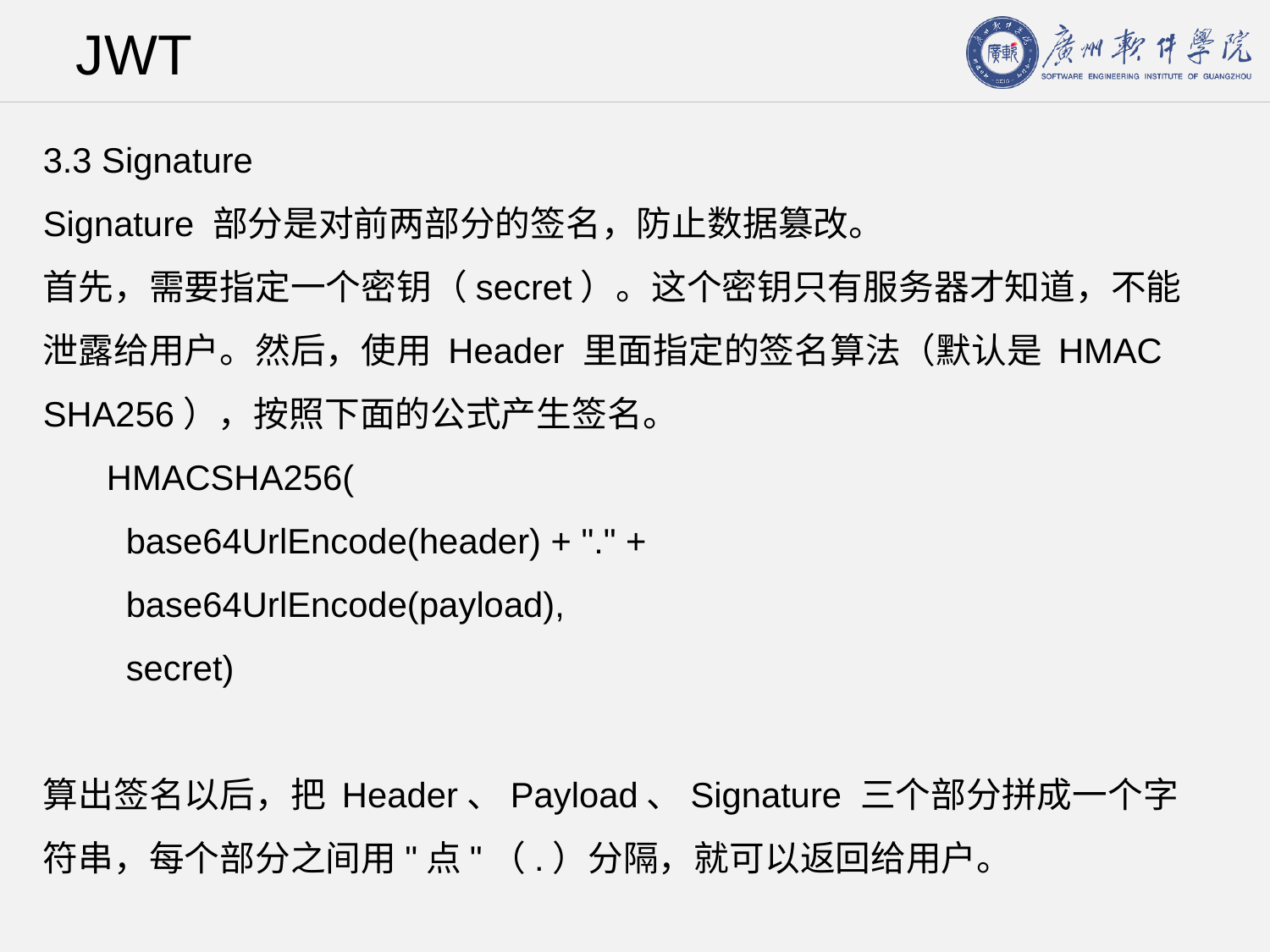

# JWT
3.3 Signature
Signature 部分是对前两部分的签名，防止数据篡改。
首先，需要指定一个密钥（secret）。这个密钥只有服务器才知道，不能泄露给用户。然后，使用 Header 里面指定的签名算法（默认是 HMAC SHA256），按照下面的公式产生签名。
HMACSHA256(
  base64UrlEncode(header) + "." +
  base64UrlEncode(payload),
  secret)

算出签名以后，把 Header、Payload、Signature 三个部分拼成一个字符串，每个部分之间用"点"（.）分隔，就可以返回给用户。